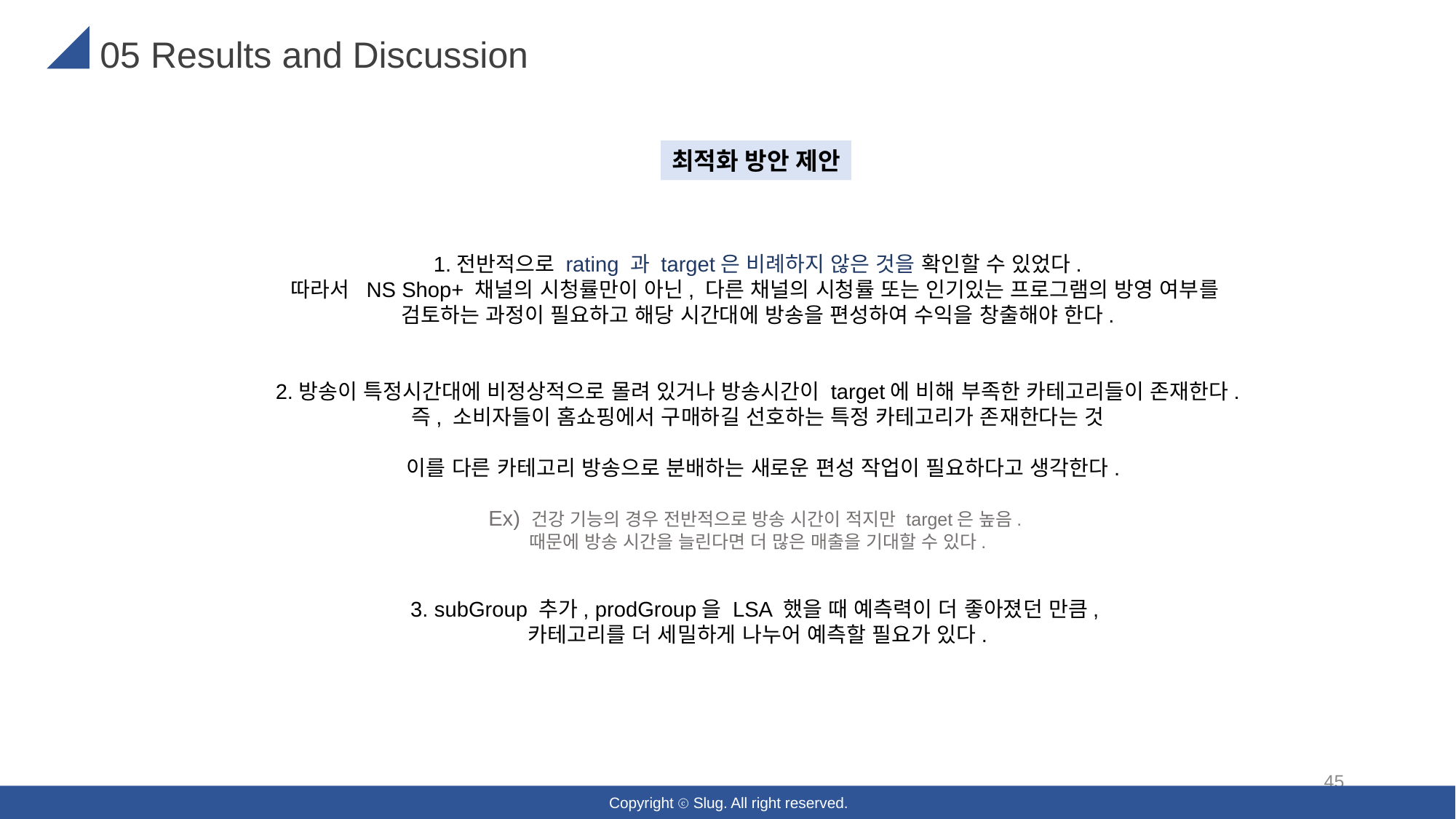

05 Results and Discussion
최적화 방안 제안
CONTENTS A
1.전반적으로 rating 과 target은 비례하지 않은 것을 확인할 수 있었다.
따라서  NS Shop+ 채널의 시청률만이 아닌, 다른 채널의 시청률 또는 인기있는 프로그램의 방영 여부를
검토하는 과정이 필요하고 해당 시간대에 방송을 편성하여 수익을 창출해야 한다.

2.방송이 특정시간대에 비정상적으로 몰려 있거나 방송시간이 target에 비해 부족한 카테고리들이 존재한다.
즉, 소비자들이 홈쇼핑에서 구매하길 선호하는 특정 카테고리가 존재한다는 것

 이를 다른 카테고리 방송으로 분배하는 새로운 편성 작업이 필요하다고 생각한다.

Ex) 건강 기능의 경우 전반적으로 방송 시간이 적지만 target은 높음.
때문에 방송 시간을 늘린다면 더 많은 매출을 기대할 수 있다.

3. subGroup 추가, prodGroup을 LSA 했을 때 예측력이 더 좋아졌던 만큼,
카테고리를 더 세밀하게 나누어 예측할 필요가 있다.

45

Copyright ⓒ Slug. All right reserved.